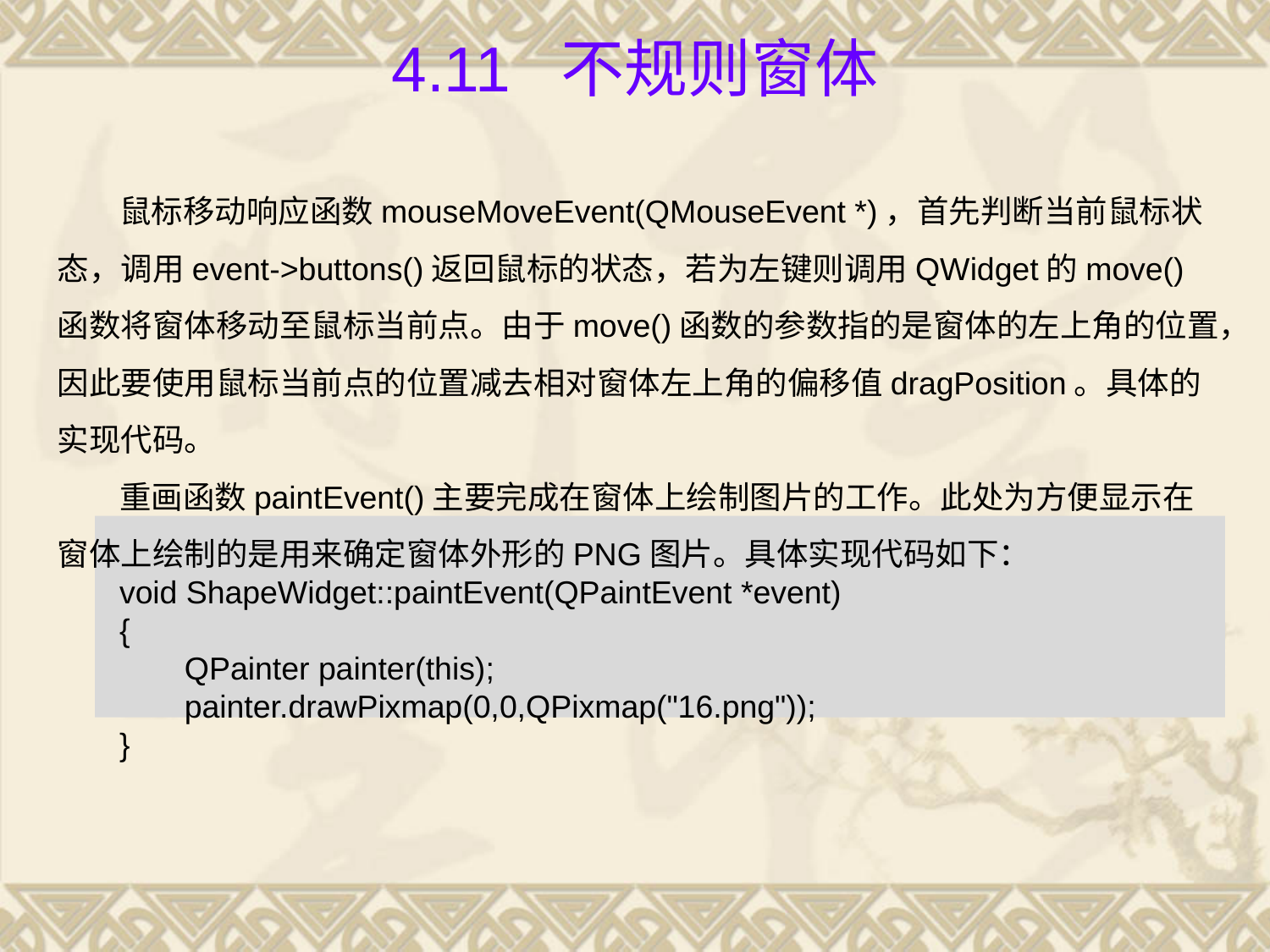

# 4.11  不规则窗体
鼠标移动响应函数mouseMoveEvent(QMouseEvent *)，首先判断当前鼠标状态，调用event->buttons()返回鼠标的状态，若为左键则调用QWidget的move()函数将窗体移动至鼠标当前点。由于move()函数的参数指的是窗体的左上角的位置，因此要使用鼠标当前点的位置减去相对窗体左上角的偏移值dragPosition。具体的实现代码。
重画函数paintEvent()主要完成在窗体上绘制图片的工作。此处为方便显示在窗体上绘制的是用来确定窗体外形的PNG图片。具体实现代码如下：
void ShapeWidget::paintEvent(QPaintEvent *event)
{
	QPainter painter(this);
	painter.drawPixmap(0,0,QPixmap("16.png"));
}